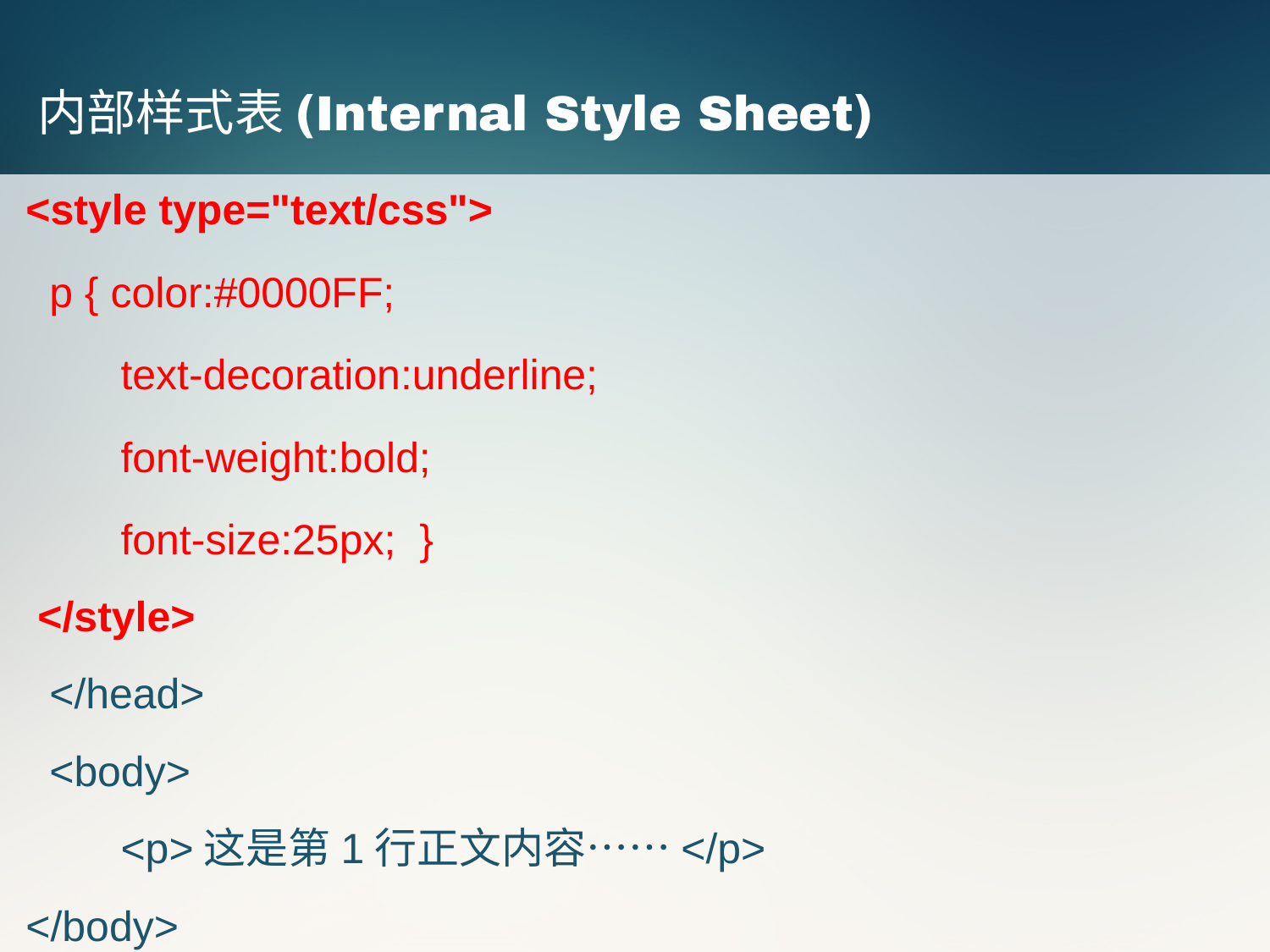

# 内部样式表(Internal Style Sheet)
<style type="text/css">
  p { color:#0000FF;
        text-decoration:underline;
        font-weight:bold;
        font-size:25px;  }
 </style>
  </head>
  <body>
        <p>这是第1行正文内容……</p>
</body>